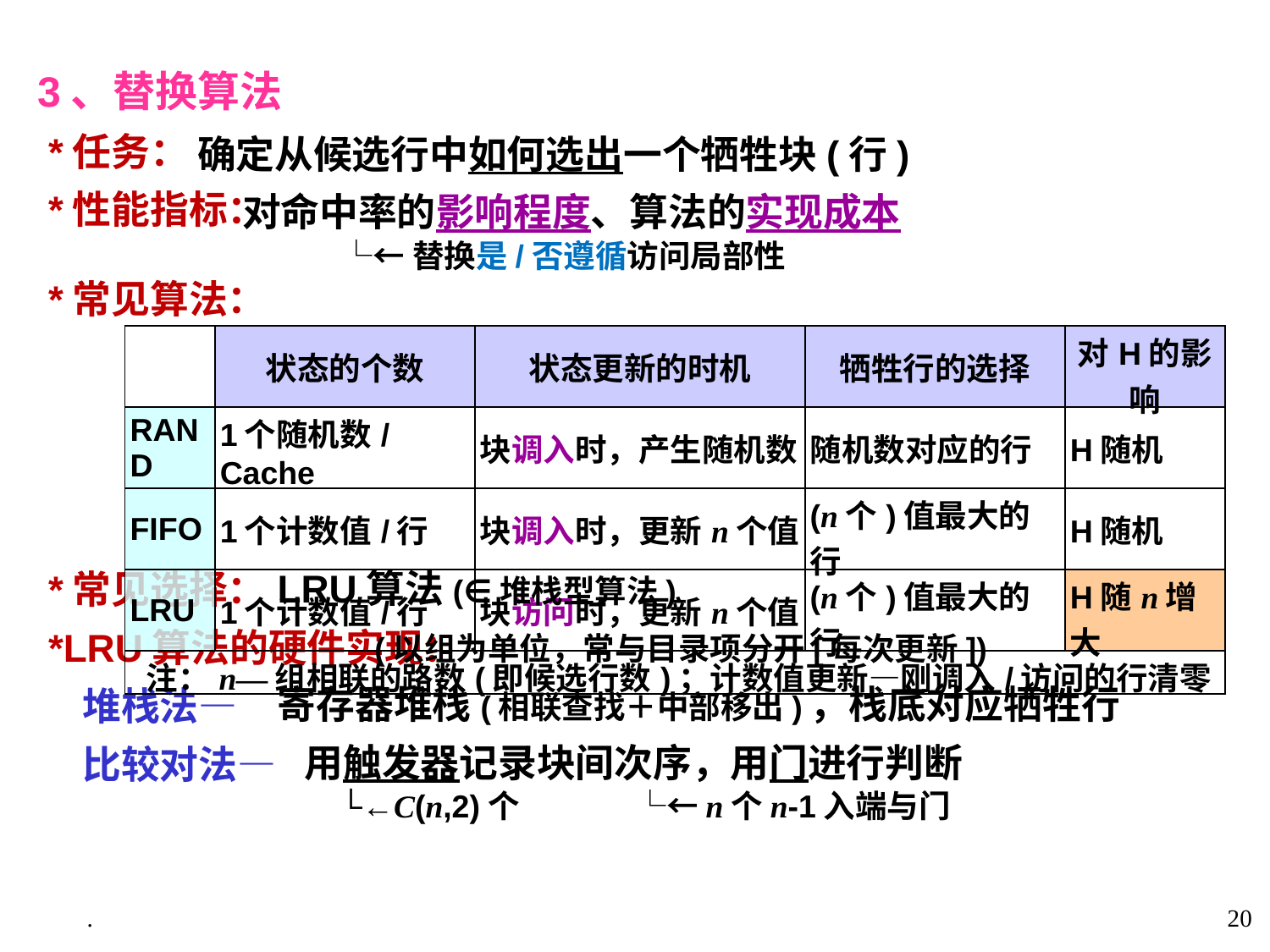

3、替换算法
 *任务：
 *性能指标：

 *常见算法：

 *常见选择：
 *LRU算法的硬件实现：
    堆栈法—
    比较对法—
确定从候选行中如何选出一个牺牲块(行)
    对命中率的影响程度、算法的实现成本
                    └←替换是/否遵循访问局部性
|  | 状态的个数 | 状态更新的时机 | 牺牲行的选择 | 对H的影响 |
| --- | --- | --- | --- | --- |
| RAND | 1个随机数/Cache | 块调入时，产生随机数 | 随机数对应的行 | H随机 |
| FIFO | 1个计数值/行 | 块调入时，更新n个值 | (n个)值最大的行 | H随机 |
| LRU | 1个计数值/行 | 块访问时，更新n个值 | (n个)值最大的行 | H随n增大 |
| 注：n—组相联的路数(即候选行数)；计数值更新—刚调入/访问的行清零 |  |  |  |  |
LRU算法(∈堆栈型算法)
         (以组为单位，常与目录项分开[每次更新])
寄存器堆栈(相联查找＋中部移出)，栈底对应牺牲行
  用触发器记录块间次序，用门进行判断
       └←C(n,2)个                └←n个n-1入端与门
.
20